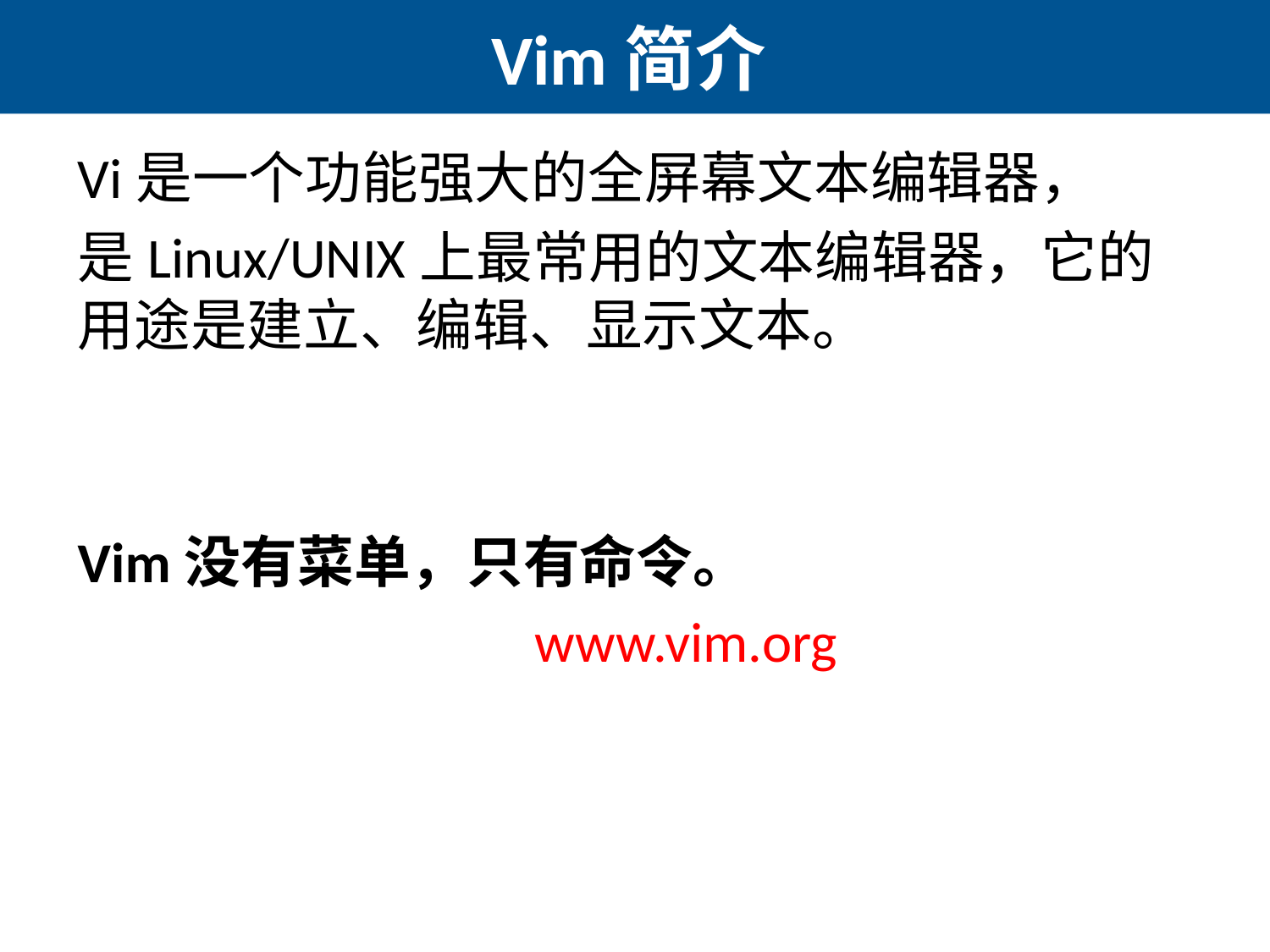

# Vim简介
Vi是一个功能强大的全屏幕文本编辑器，
是Linux/UNIX上最常用的文本编辑器，它的用途是建立、编辑、显示文本。

Vim没有菜单，只有命令。
			      www.vim.org